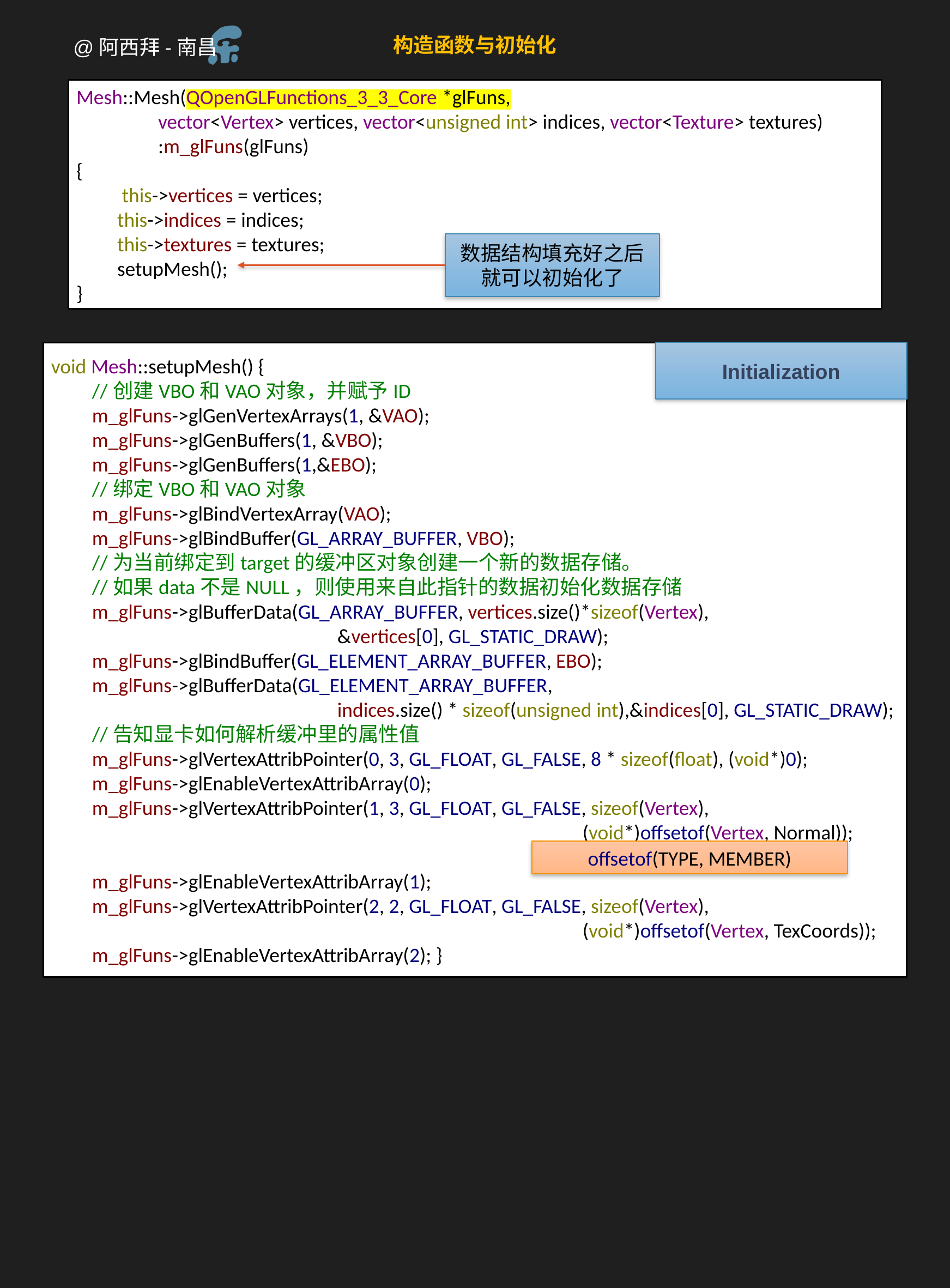

构造函数与初始化
Mesh::Mesh(QOpenGLFunctions_3_3_Core *glFuns,
	vector<Vertex> vertices, vector<unsigned int> indices, vector<Texture> textures)
	:m_glFuns(glFuns)
{
 this->vertices = vertices;
this->indices = indices;
this->textures = textures;
setupMesh();
}
数据结构填充好之后就可以初始化了
void Mesh::setupMesh() {
//创建VBO和VAO对象，并赋予ID
m_glFuns->glGenVertexArrays(1, &VAO);
m_glFuns->glGenBuffers(1, &VBO);
m_glFuns->glGenBuffers(1,&EBO);
//绑定VBO和VAO对象
m_glFuns->glBindVertexArray(VAO);
m_glFuns->glBindBuffer(GL_ARRAY_BUFFER, VBO);
//为当前绑定到target的缓冲区对象创建一个新的数据存储。
//如果data不是NULL，则使用来自此指针的数据初始化数据存储
m_glFuns->glBufferData(GL_ARRAY_BUFFER, vertices.size()*sizeof(Vertex),
			&vertices[0], GL_STATIC_DRAW);
m_glFuns->glBindBuffer(GL_ELEMENT_ARRAY_BUFFER, EBO);
m_glFuns->glBufferData(GL_ELEMENT_ARRAY_BUFFER,
			indices.size() * sizeof(unsigned int),&indices[0], GL_STATIC_DRAW);
//告知显卡如何解析缓冲里的属性值
m_glFuns->glVertexAttribPointer(0, 3, GL_FLOAT, GL_FALSE, 8 * sizeof(float), (void*)0);
m_glFuns->glEnableVertexAttribArray(0);
m_glFuns->glVertexAttribPointer(1, 3, GL_FLOAT, GL_FALSE, sizeof(Vertex),
						(void*)offsetof(Vertex, Normal));

m_glFuns->glEnableVertexAttribArray(1);
m_glFuns->glVertexAttribPointer(2, 2, GL_FLOAT, GL_FALSE, sizeof(Vertex),
						(void*)offsetof(Vertex, TexCoords));
m_glFuns->glEnableVertexAttribArray(2); }
Initialization
offsetof(TYPE, MEMBER)